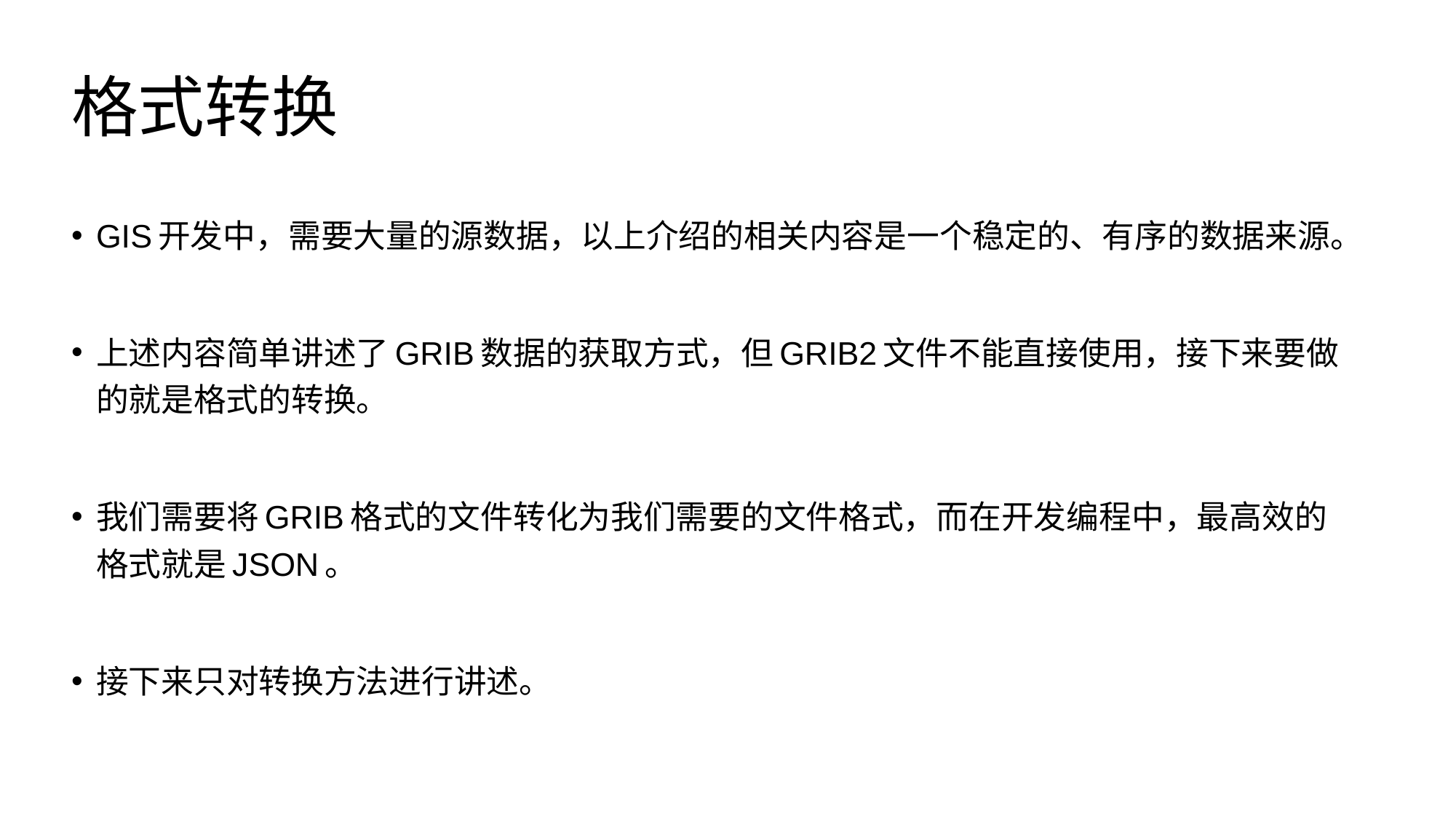

# 格式转换
GIS开发中，需要大量的源数据，以上介绍的相关内容是一个稳定的、有序的数据来源。

上述内容简单讲述了GRIB数据的获取方式，但GRIB2文件不能直接使用，接下来要做的就是格式的转换。

我们需要将GRIB格式的文件转化为我们需要的文件格式，而在开发编程中，最高效的格式就是JSON。

接下来只对转换方法进行讲述。